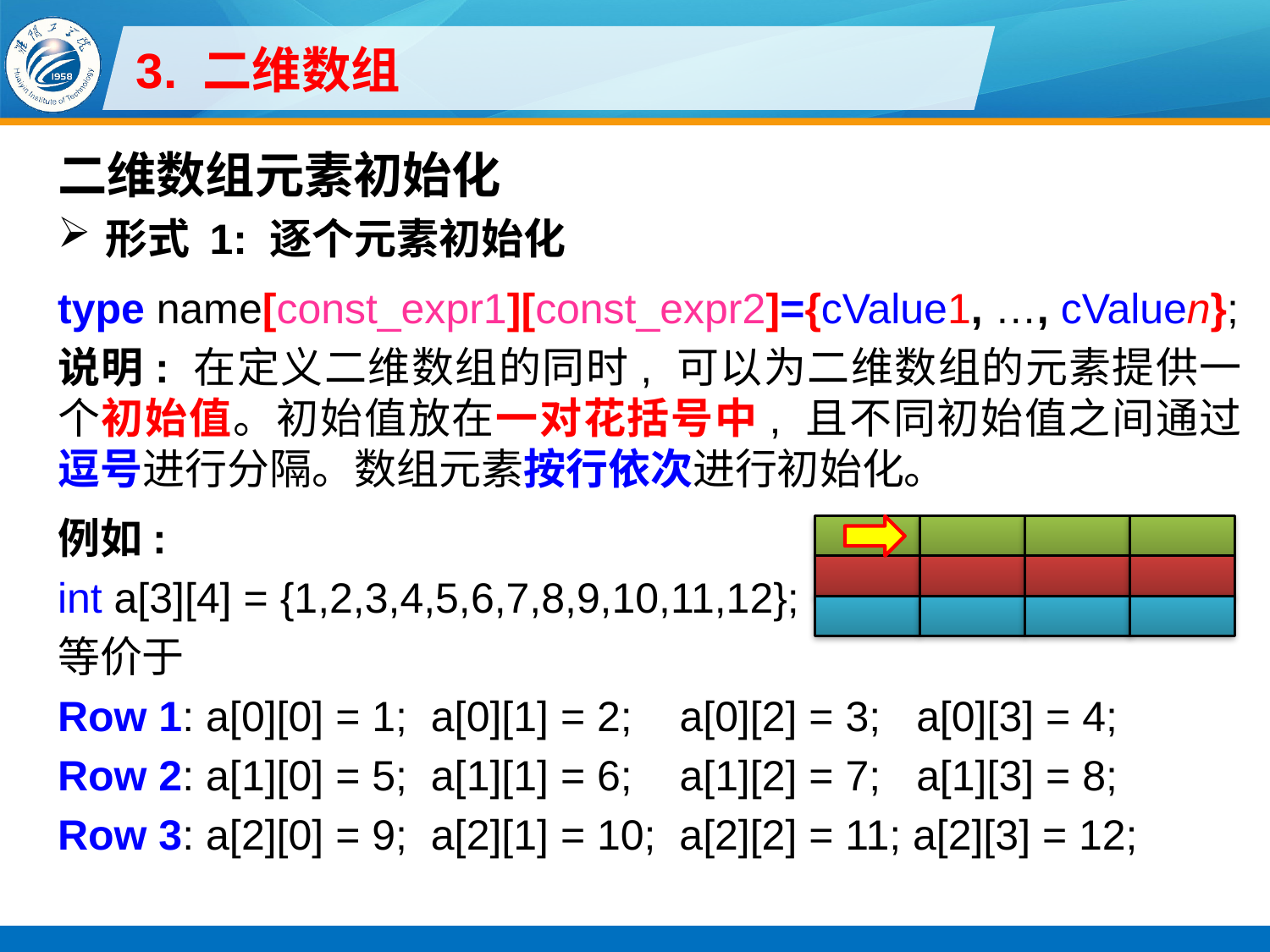

# 3. 二维数组
二维数组元素初始化
形式 1: 逐个元素初始化
type name[const_expr1][const_expr2]={cValue1, …, cValuen};
说明: 在定义二维数组的同时, 可以为二维数组的元素提供一个初始值。初始值放在一对花括号中, 且不同初始值之间通过逗号进行分隔。数组元素按行依次进行初始化。
例如:
int a[3][4] = {1,2,3,4,5,6,7,8,9,10,11,12};
等价于
Row 1: a[0][0] = 1;  a[0][1] = 2;    a[0][2] = 3;   a[0][3] = 4;
Row 2: a[1][0] = 5;  a[1][1] = 6;    a[1][2] = 7;   a[1][3] = 8;
Row 3: a[2][0] = 9;  a[2][1] = 10;  a[2][2] = 11; a[2][3] = 12;